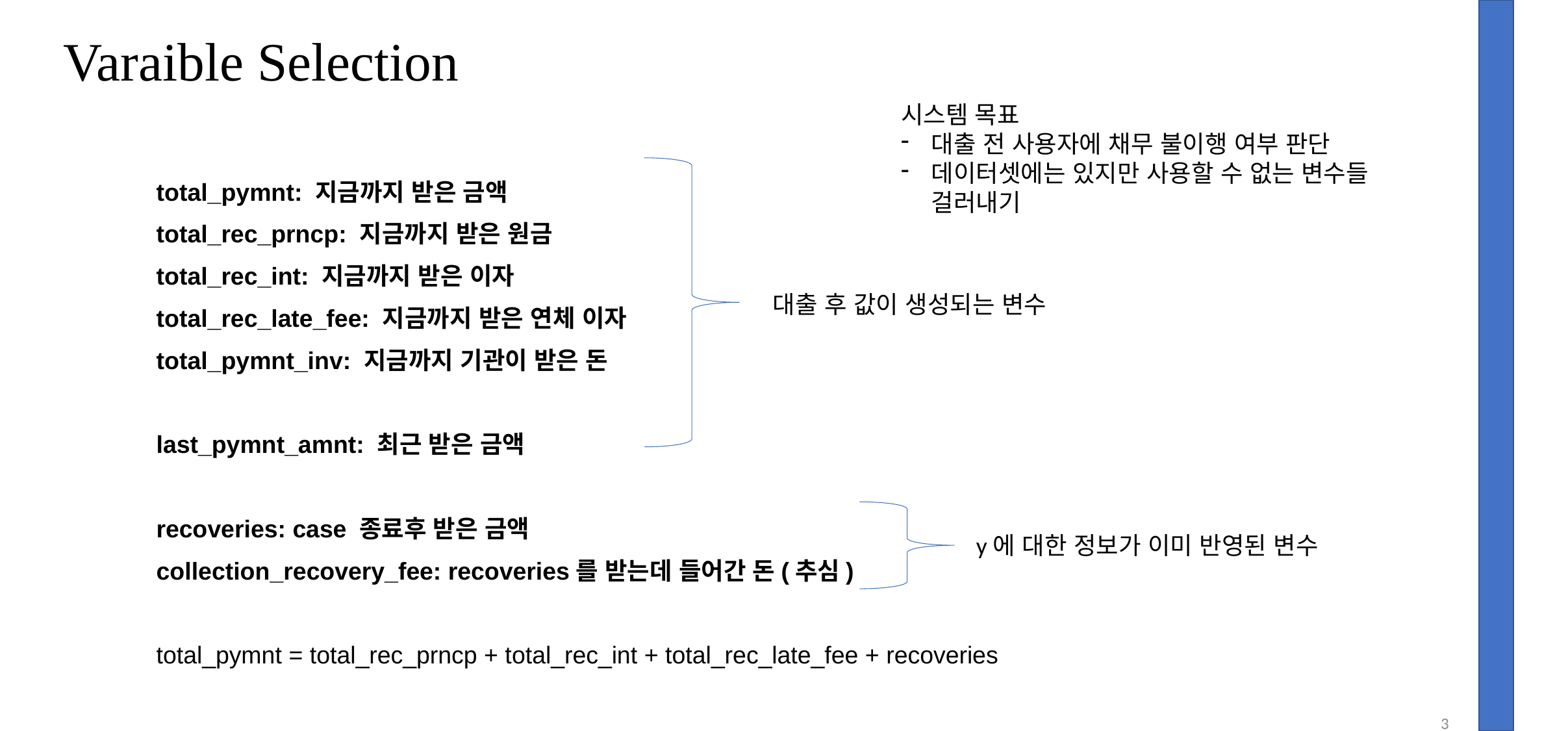

Varaible Selection
시스템 목표
대출 전 사용자에 채무 불이행 여부 판단
데이터셋에는 있지만 사용할 수 없는 변수들 걸러내기

total_pymnt: 지금까지 받은 금액
total_rec_prncp: 지금까지 받은 원금
total_rec_int: 지금까지 받은 이자
total_rec_late_fee: 지금까지 받은 연체 이자
total_pymnt_inv: 지금까지 기관이 받은 돈

last_pymnt_amnt: 최근 받은 금액

recoveries: case 종료후 받은 금액
collection_recovery_fee: recoveries를 받는데 들어간 돈(추심)

total_pymnt = total_rec_prncp + total_rec_int + total_rec_late_fee + recoveries
대출 후 값이 생성되는 변수

y에 대한 정보가 이미 반영된 변수
3